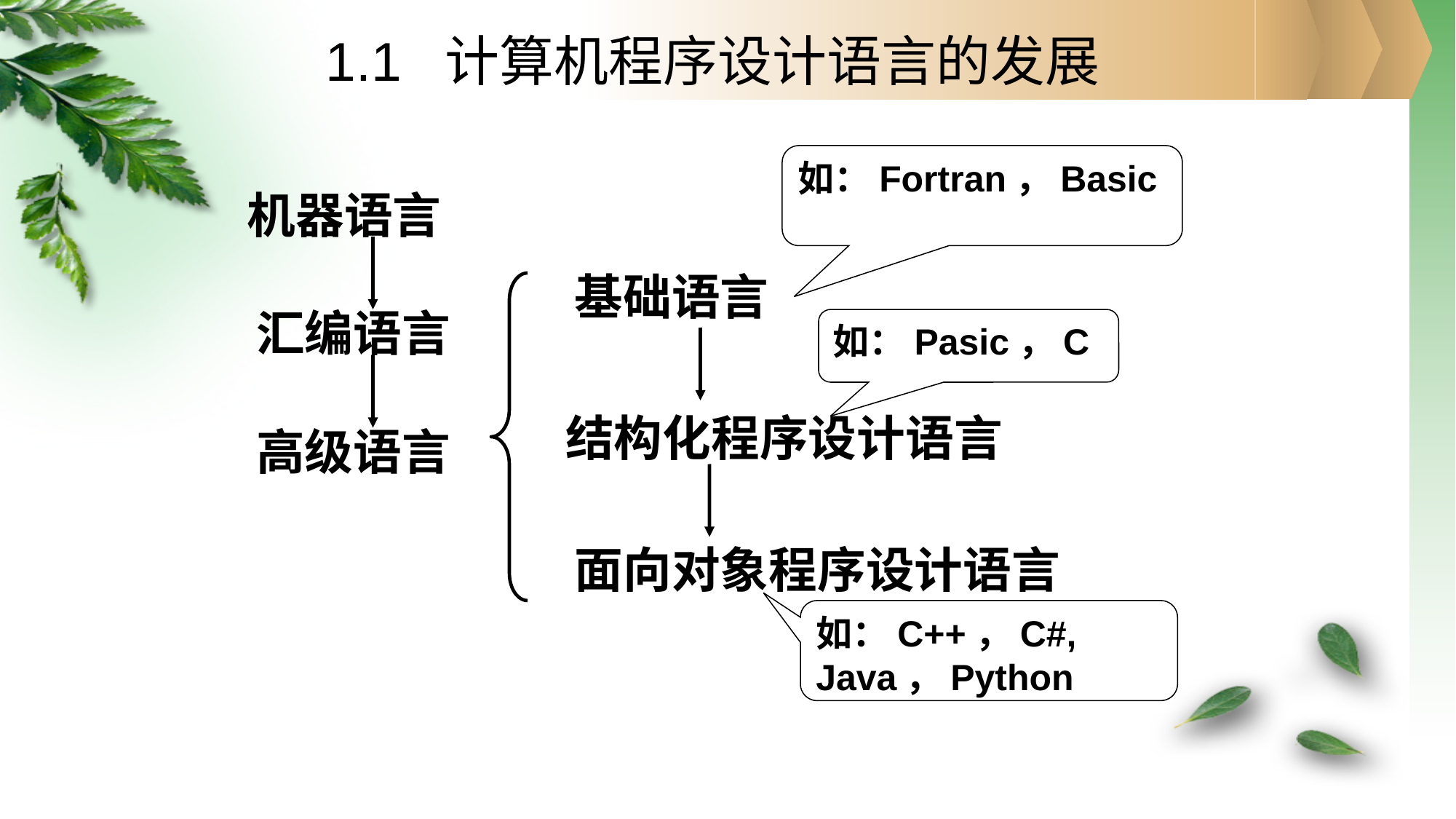

1.1  计算机程序设计语言的发展
如：Fortran，Basic
机器语言

汇编语言
基础语言

如：Pasic，C

结构化程序设计语言

高级语言

面向对象程序设计语言
如：C++，C#, Java，Python